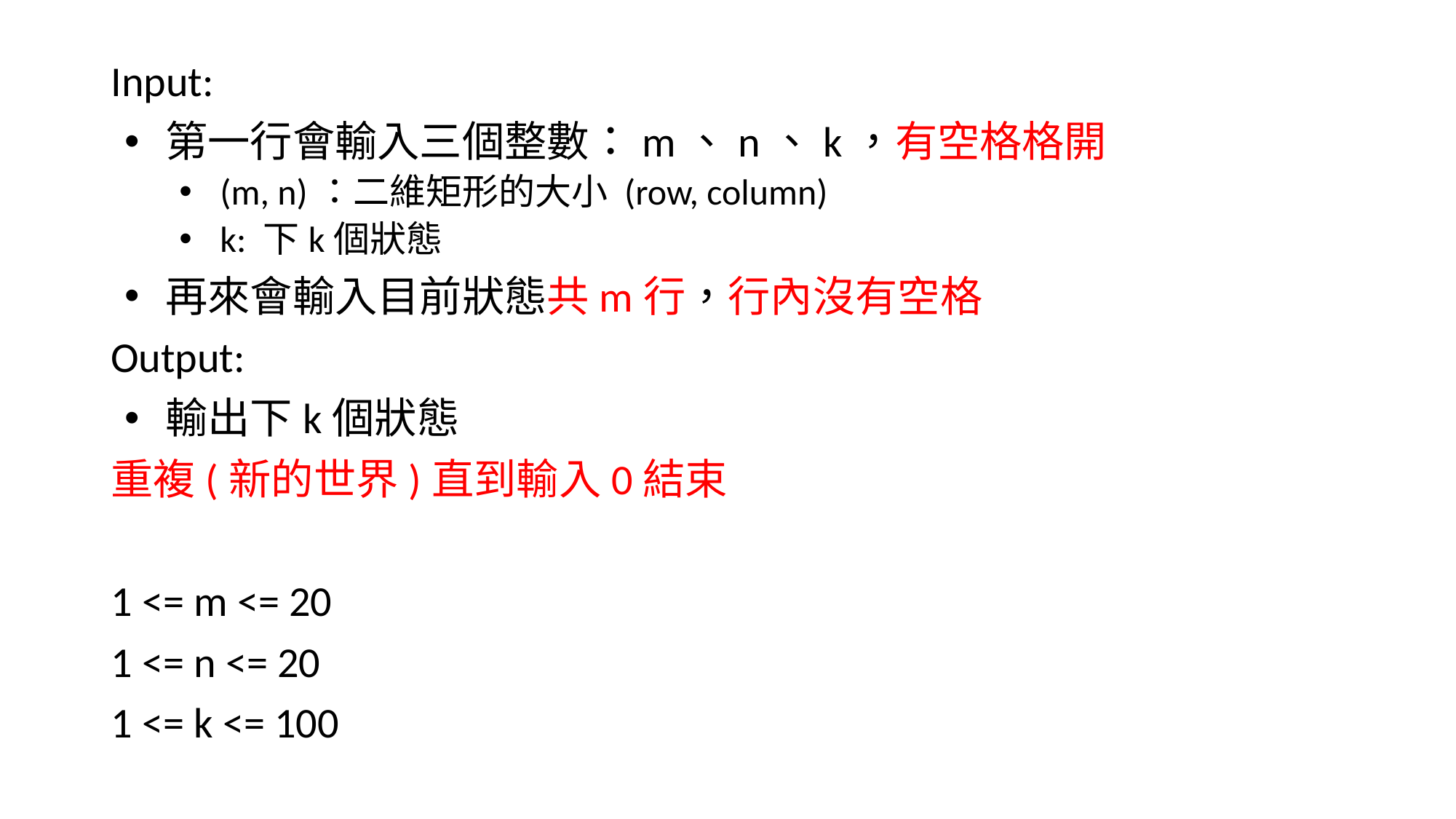

Input:
第一行會輸入三個整數：m、n、k，有空格格開
(m, n)：二維矩形的大小 (row, column)
k: 下k個狀態
再來會輸入目前狀態共m行，行內沒有空格
Output:
輸出下k個狀態
重複(新的世界)直到輸入0結束

1 <= m <= 20
1 <= n <= 20
1 <= k <= 100